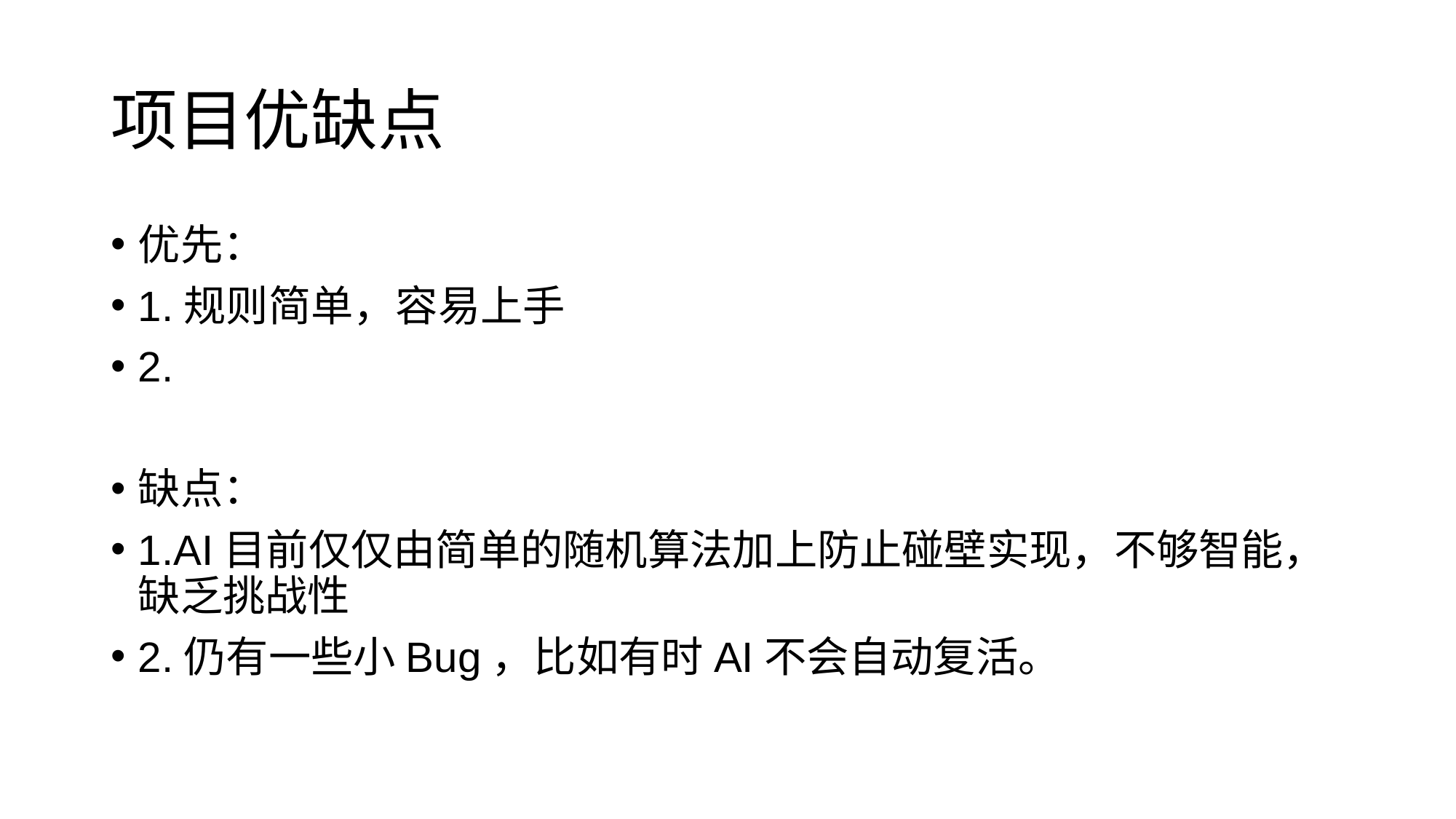

# 项目优缺点
优先：
1.规则简单，容易上手
2.

缺点：
1.AI目前仅仅由简单的随机算法加上防止碰壁实现，不够智能，缺乏挑战性
2.仍有一些小Bug，比如有时AI不会自动复活。